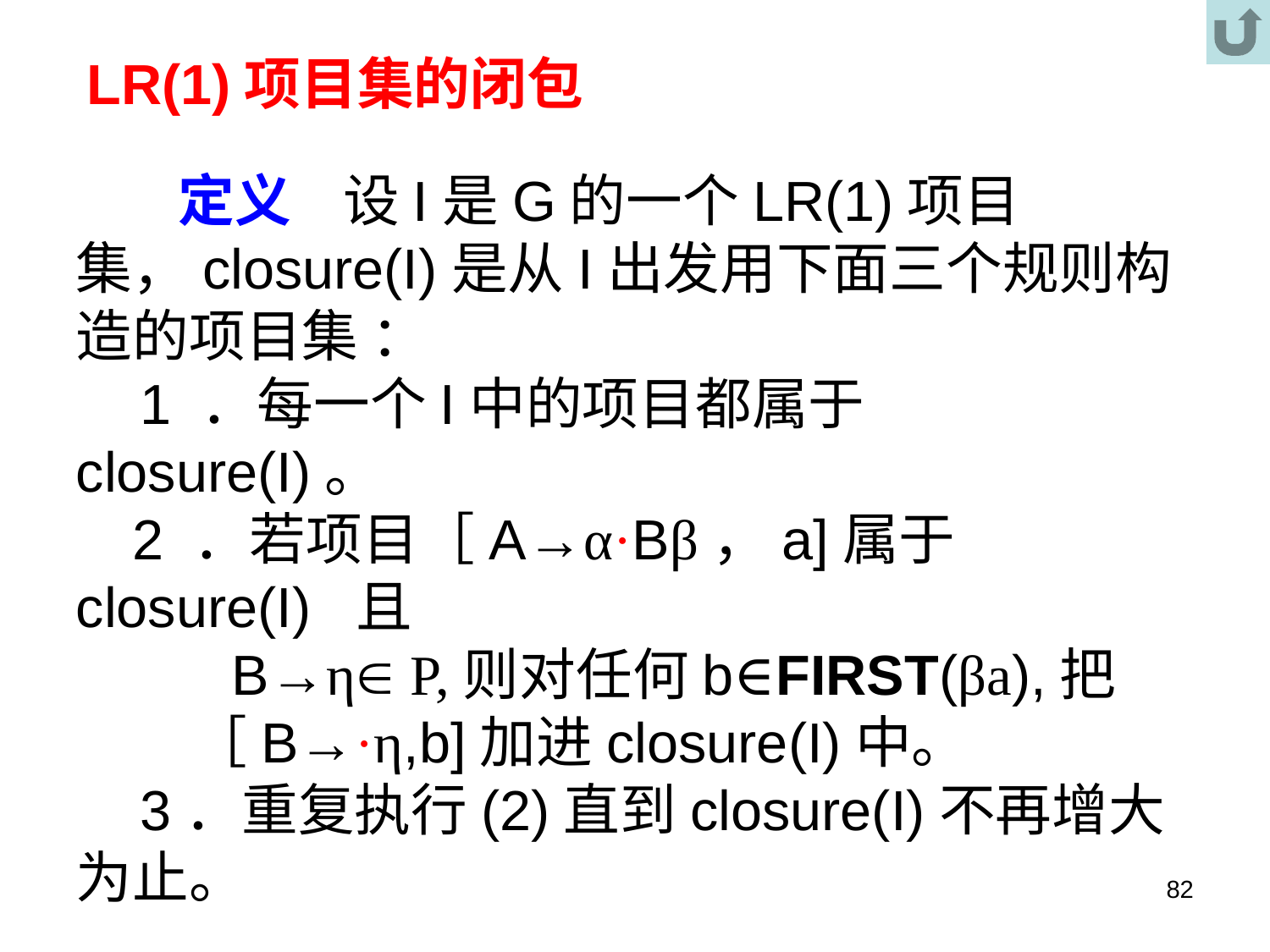

LR(1)项目集的闭包
       定义    设I是G的一个LR(1)项目集，closure(I)是从I出发用下面三个规则构造的项目集 ：
    1 ．每一个I中的项目都属于closure(I)。
    2 ．若项目［A→α·Bβ，a]属于closure(I)  且
           B→η∈ P,则对任何b∈FIRST(βa),把
        ［B→·η,b]加进closure(I)中。
    3．重复执行(2)直到closure(I)不再增大为止。

82